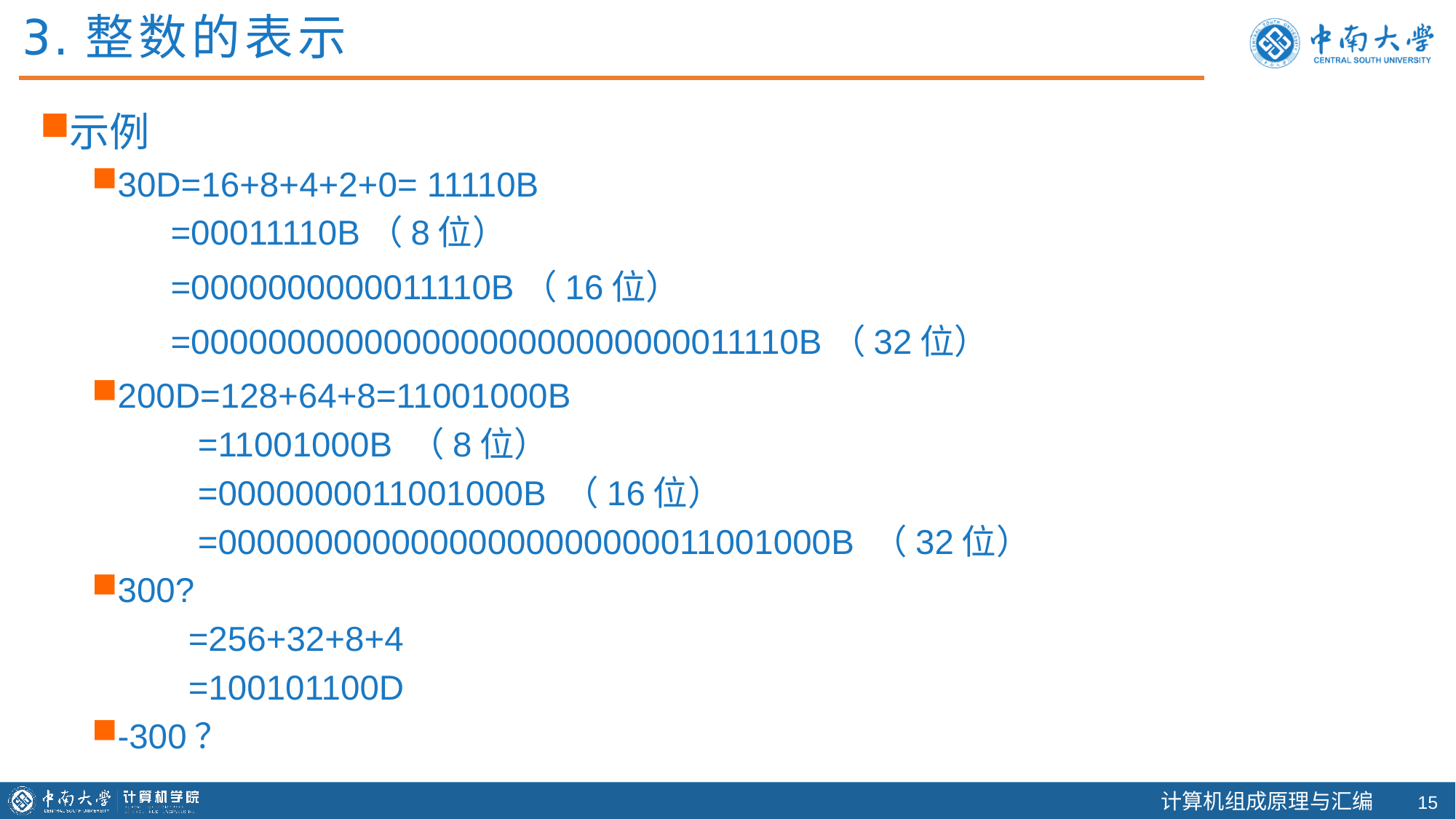

3.整数的表示
示例
30D=16+8+4+2+0= 11110B
              =00011110B（8位）
              =0000000000011110B（16位）
              =00000000000000000000000000011110B（32位）
200D=128+64+8=11001000B
           =11001000B （8位）
           =0000000011001000B （16位）
           =00000000000000000000000011001000B （32位）
300?
          =256+32+8+4
          =100101100D
-300？

15